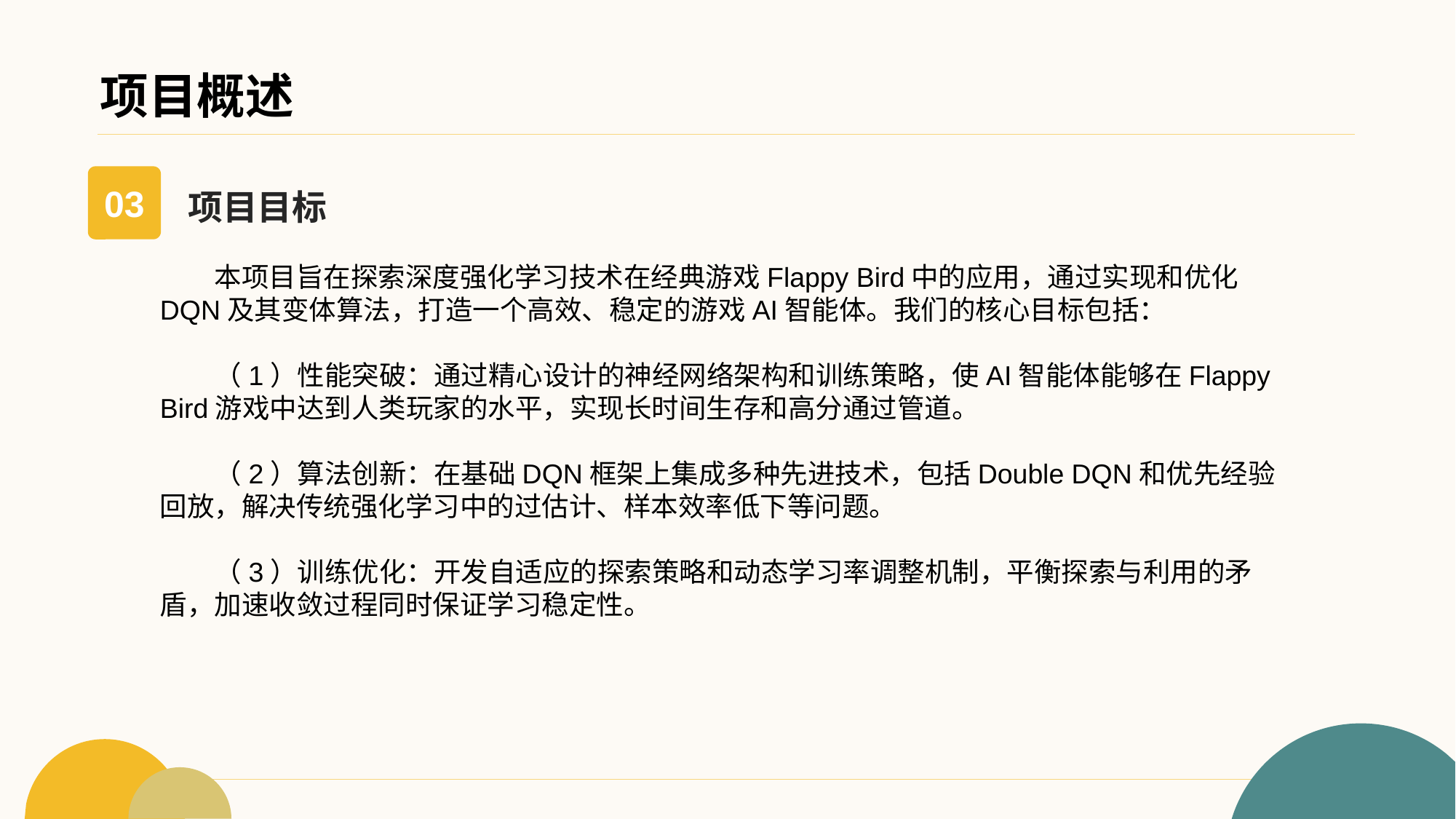

# 项目概述
03
项目目标
本项目旨在探索深度强化学习技术在经典游戏Flappy Bird中的应用，通过实现和优化DQN及其变体算法，打造一个高效、稳定的游戏AI智能体。我们的核心目标包括：

（1）性能突破：通过精心设计的神经网络架构和训练策略，使AI智能体能够在Flappy Bird游戏中达到人类玩家的水平，实现长时间生存和高分通过管道。

（2）算法创新：在基础DQN框架上集成多种先进技术，包括Double DQN和优先经验回放，解决传统强化学习中的过估计、样本效率低下等问题。

（3）训练优化：开发自适应的探索策略和动态学习率调整机制，平衡探索与利用的矛盾，加速收敛过程同时保证学习稳定性。